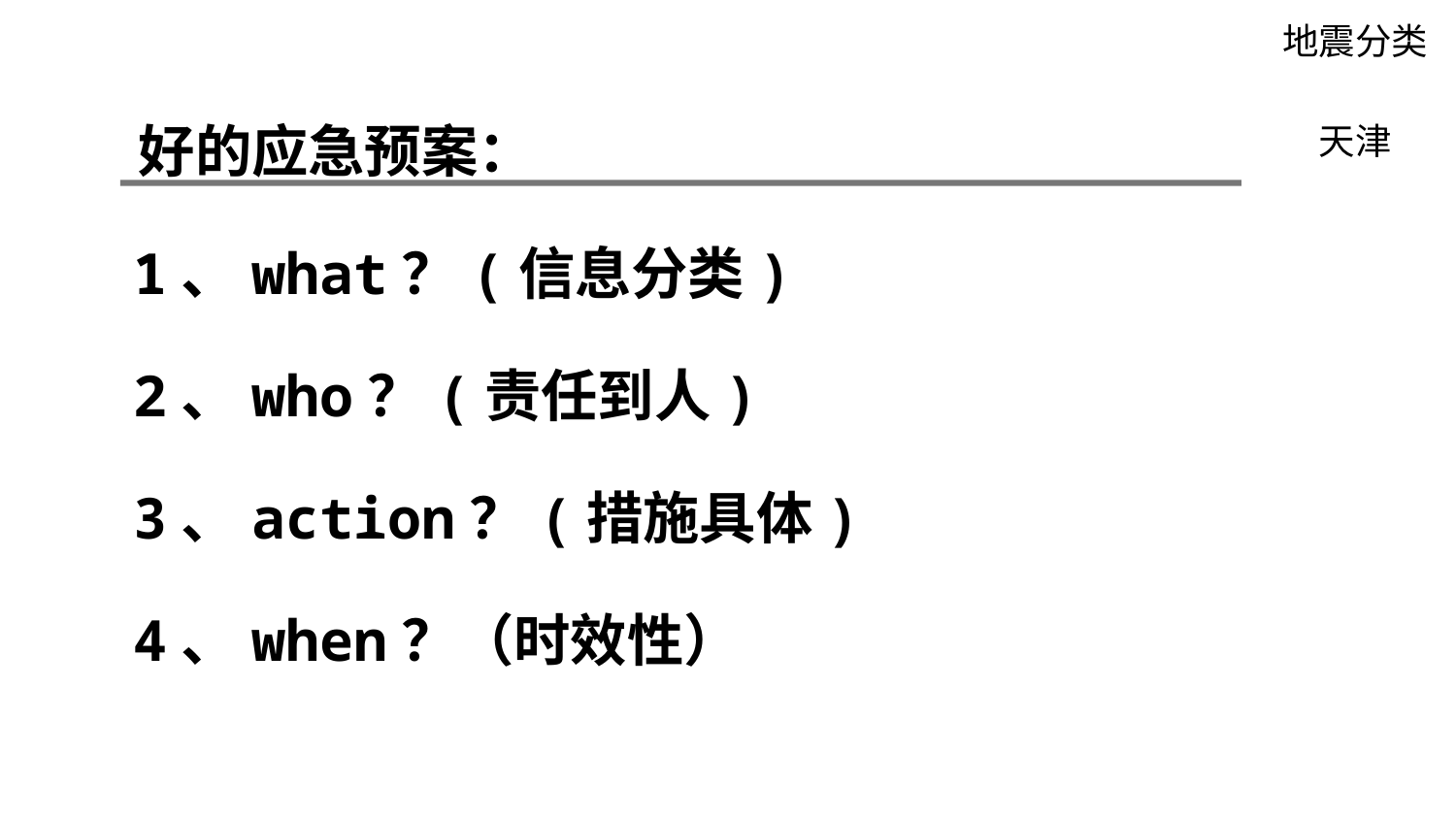

地震分类
好的应急预案：
  1、what？(信息分类)
  2、who？(责任到人)
  3、action？(措施具体)
  4、when？（时效性）
天津